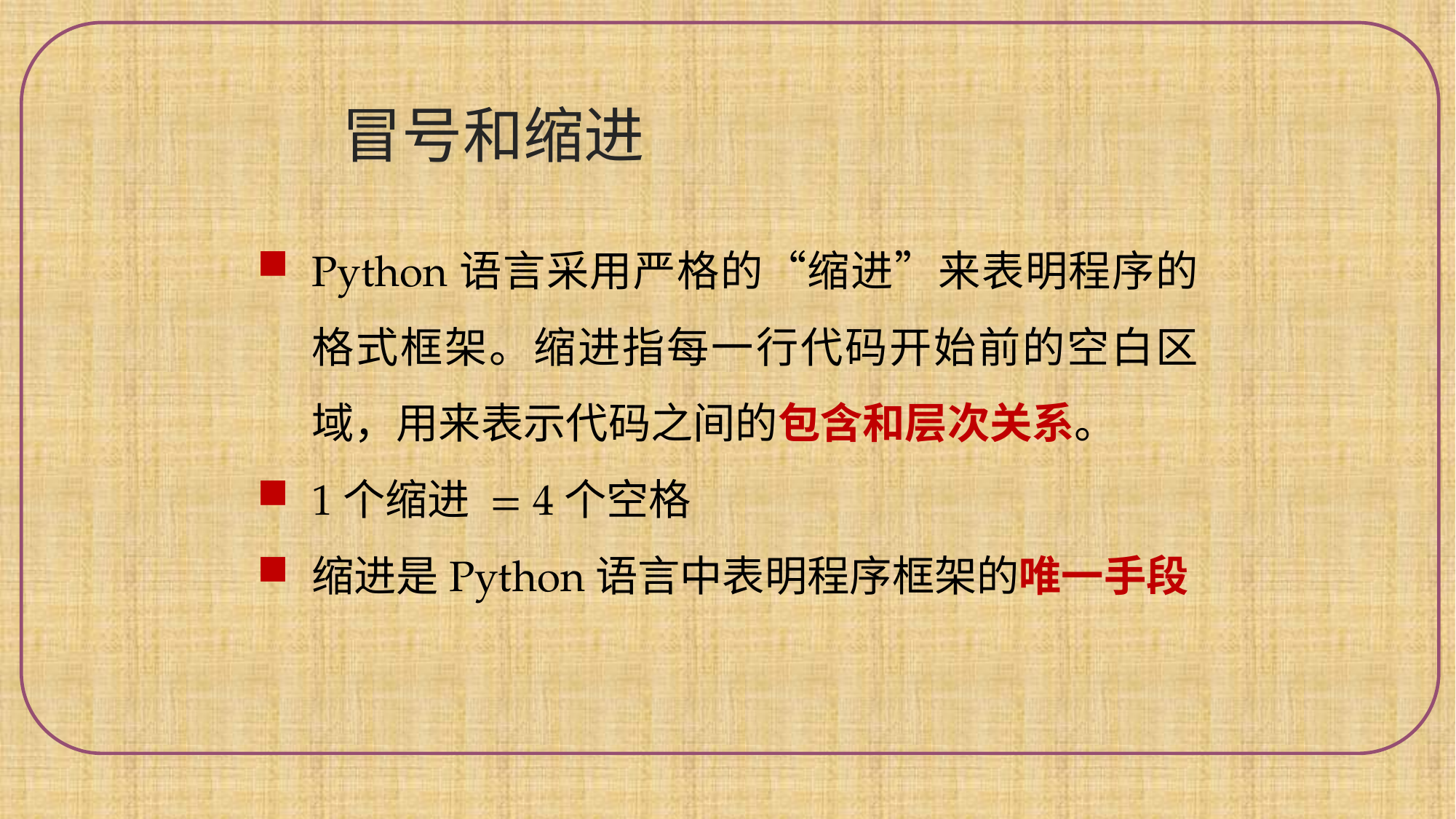

冒号和缩进
Python语言采用严格的“缩进”来表明程序的格式框架。缩进指每一行代码开始前的空白区域，用来表示代码之间的包含和层次关系。
1个缩进 = 4个空格
缩进是Python语言中表明程序框架的唯一手段